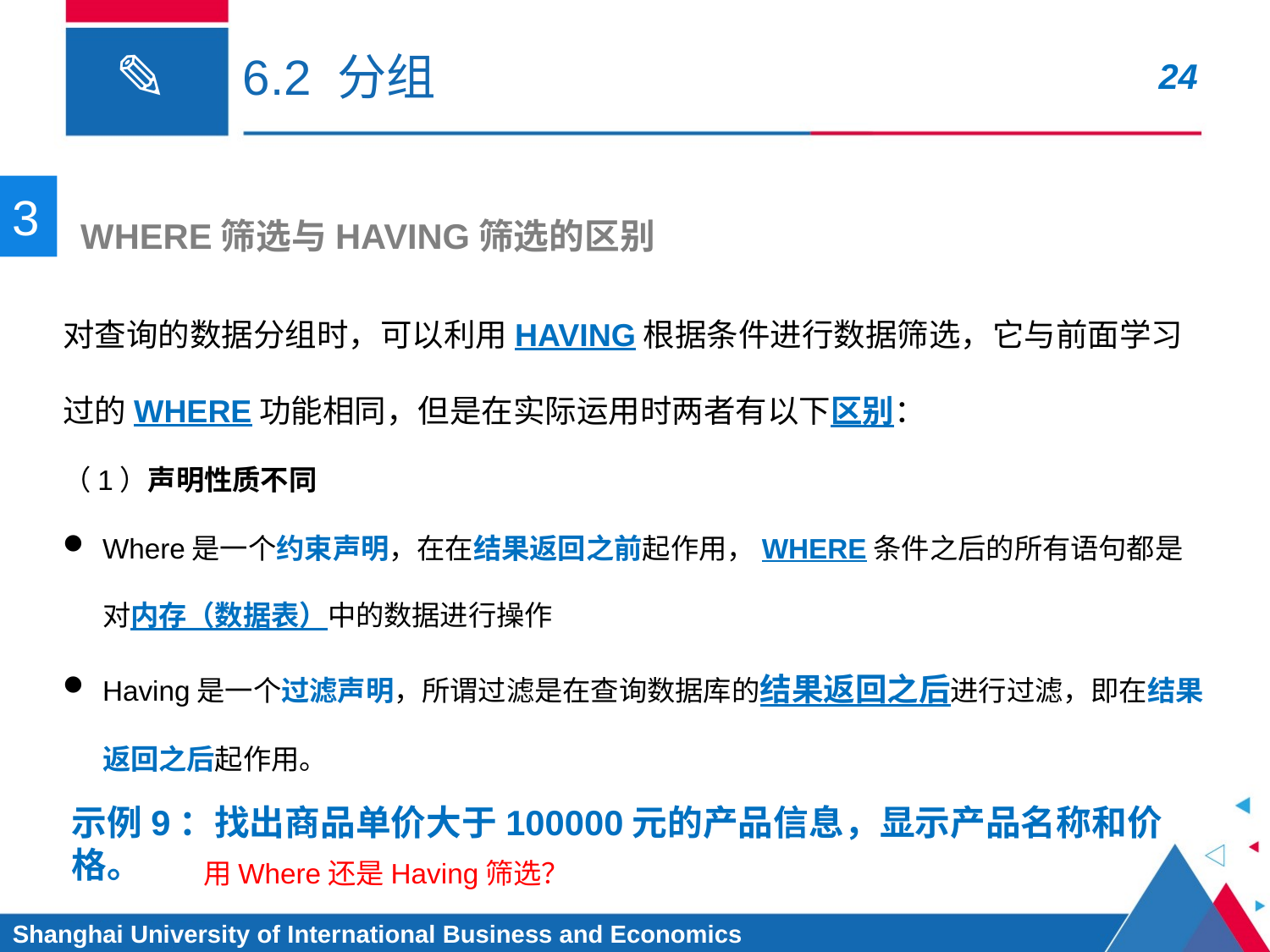

# 6.2 分组

3
 WHERE筛选与HAVING筛选的区别
对查询的数据分组时，可以利用HAVING根据条件进行数据筛选，它与前面学习过的WHERE功能相同，但是在实际运用时两者有以下区别：
（1）声明性质不同
Where是一个约束声明，在在结果返回之前起作用，WHERE条件之后的所有语句都是对内存（数据表）中的数据进行操作
Having是一个过滤声明，所谓过滤是在查询数据库的结果返回之后进行过滤，即在结果返回之后起作用。
示例9：找出商品单价大于100000元的产品信息，显示产品名称和价格。
用Where还是Having筛选？